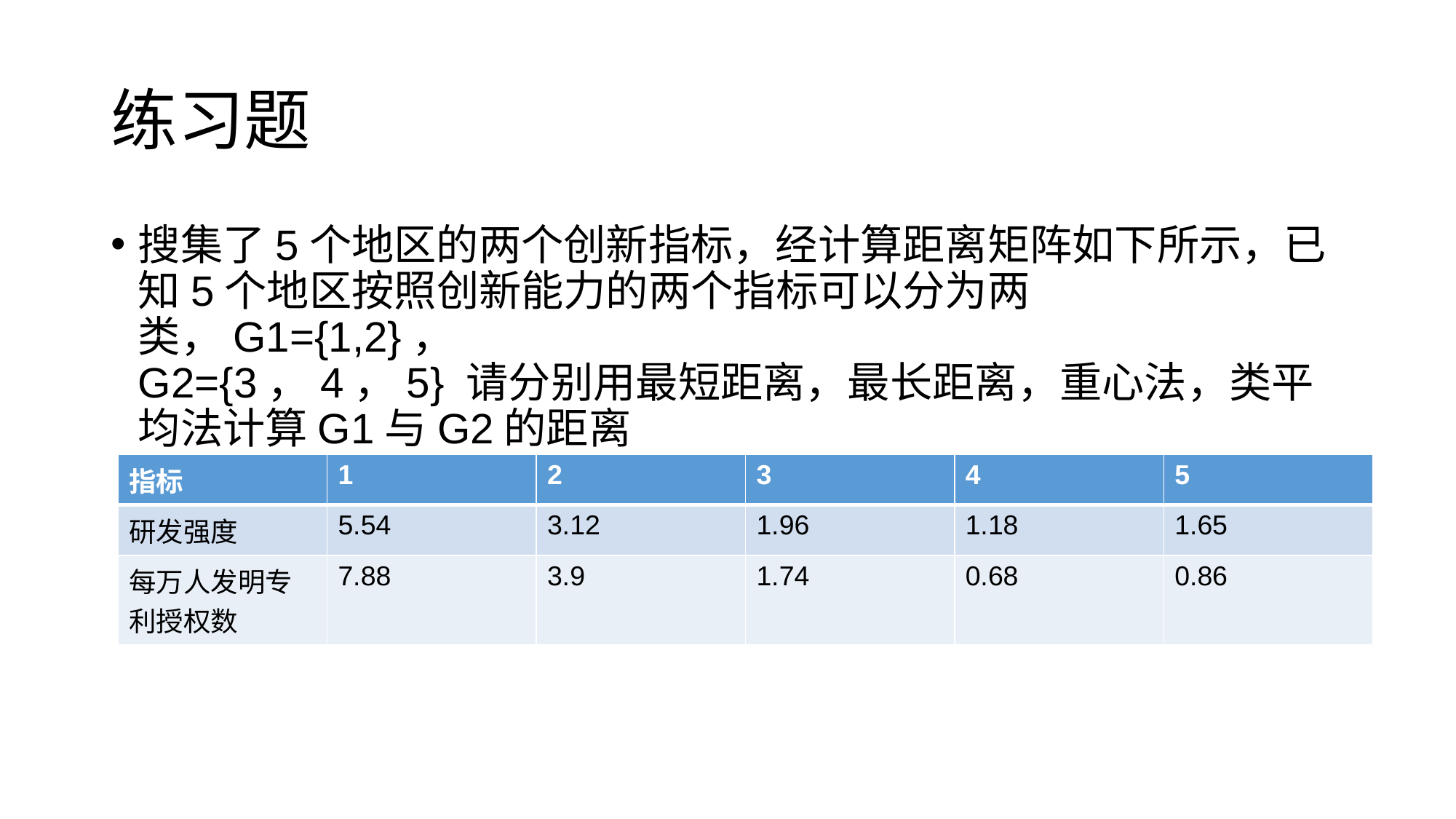

# 练习题
搜集了5个地区的两个创新指标，经计算距离矩阵如下所示，已知5个地区按照创新能力的两个指标可以分为两类，G1={1,2}，
G2={3，4，5} 请分别用最短距离，最长距离，重心法，类平均法计算G1与G2的距离
| 指标 | 1 | 2 | 3 | 4 | 5 |
| --- | --- | --- | --- | --- | --- |
| 研发强度 | 5.54 | 3.12 | 1.96 | 1.18 | 1.65 |
| 每万人发明专利授权数 | 7.88 | 3.9 | 1.74 | 0.68 | 0.86 |